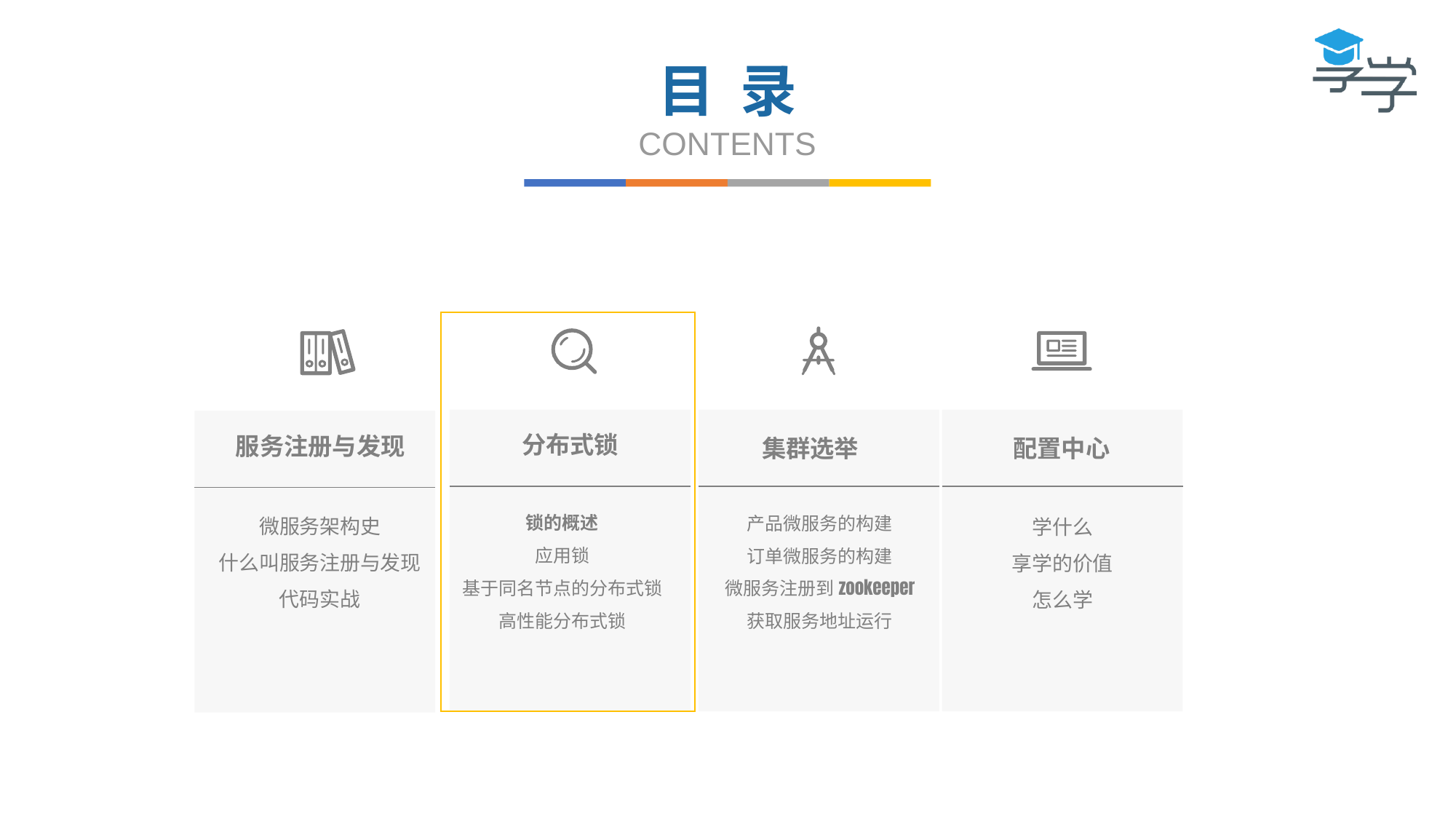

目  录
CONTENTS

分布式锁
服务注册与发现
配置中心
集群选举
锁的概述
应用锁
基于同名节点的分布式锁
高性能分布式锁
产品微服务的构建
订单微服务的构建
微服务注册到zookeeper
获取服务地址运行

微服务架构史
什么叫服务注册与发现
代码实战
学什么
享学的价值
怎么学